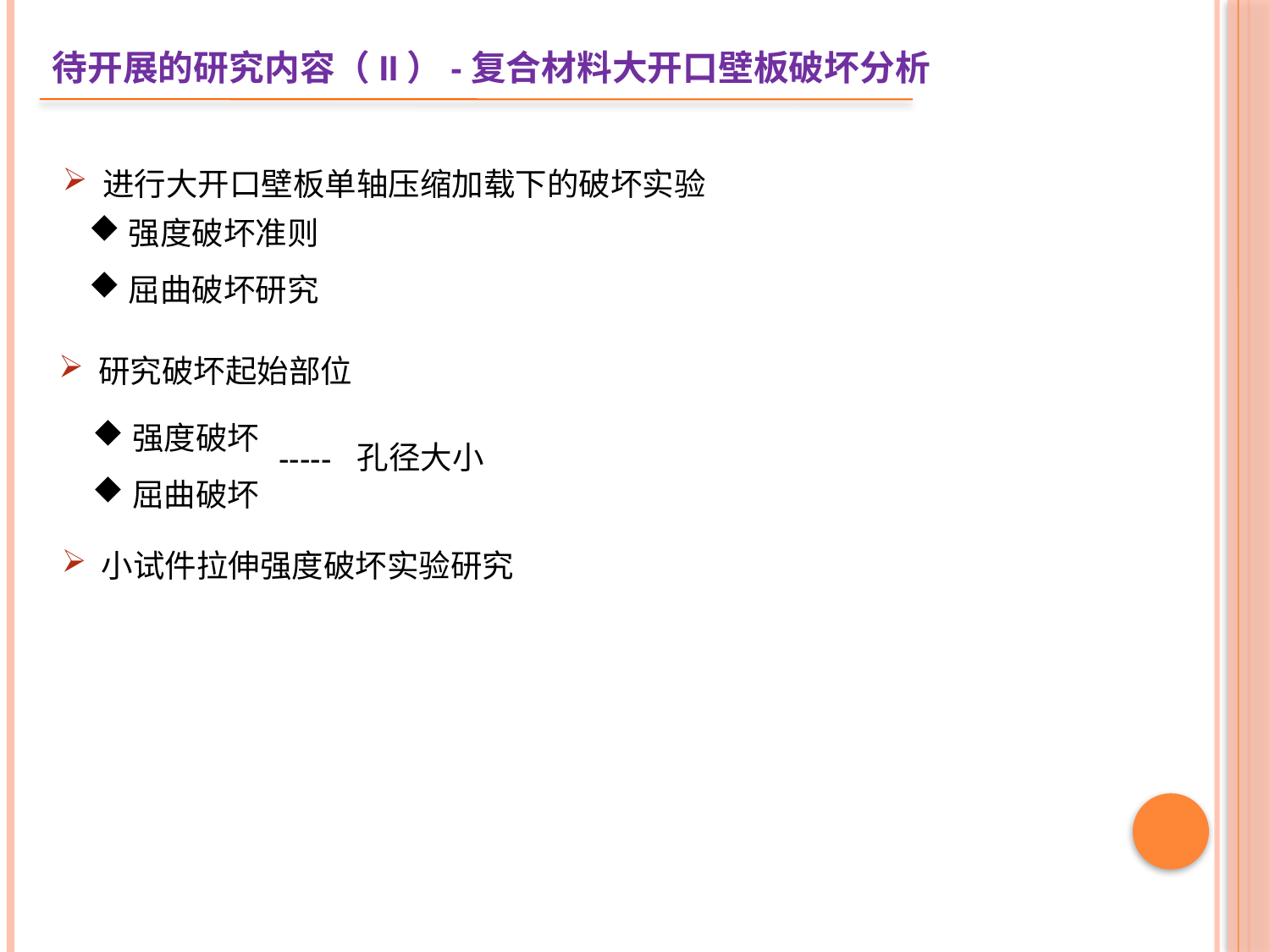

待开展的研究内容（II）-复合材料大开口壁板破坏分析
进行大开口壁板单轴压缩加载下的破坏实验
强度破坏准则
屈曲破坏研究
研究破坏起始部位
强度破坏
屈曲破坏
-----  孔径大小
小试件拉伸强度破坏实验研究